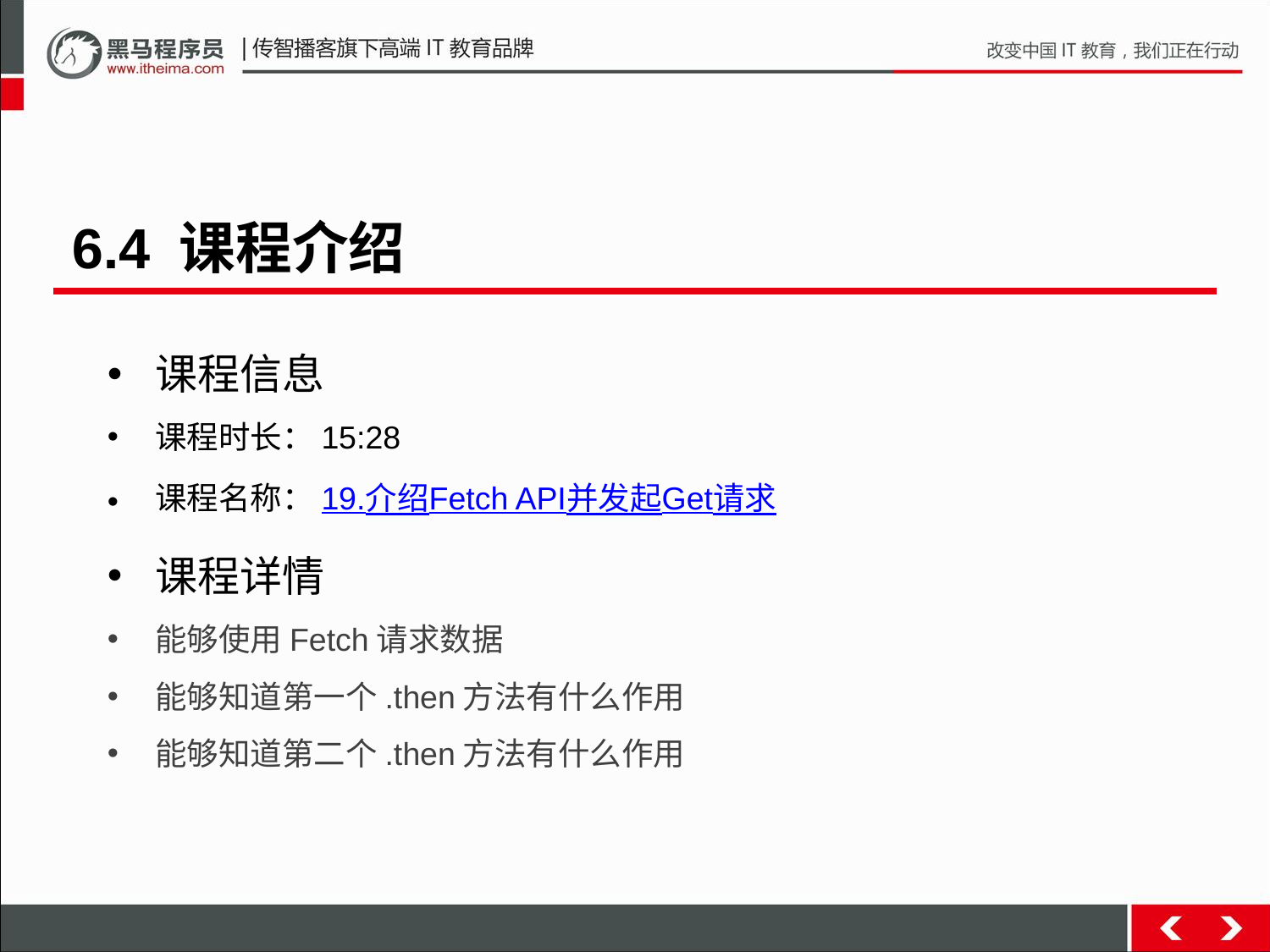

6.4 课程介绍
课程信息
课程时长：15:28
课程名称：19.介绍Fetch API并发起Get请求
课程详情
能够使用Fetch请求数据
能够知道第一个.then方法有什么作用
能够知道第二个.then方法有什么作用